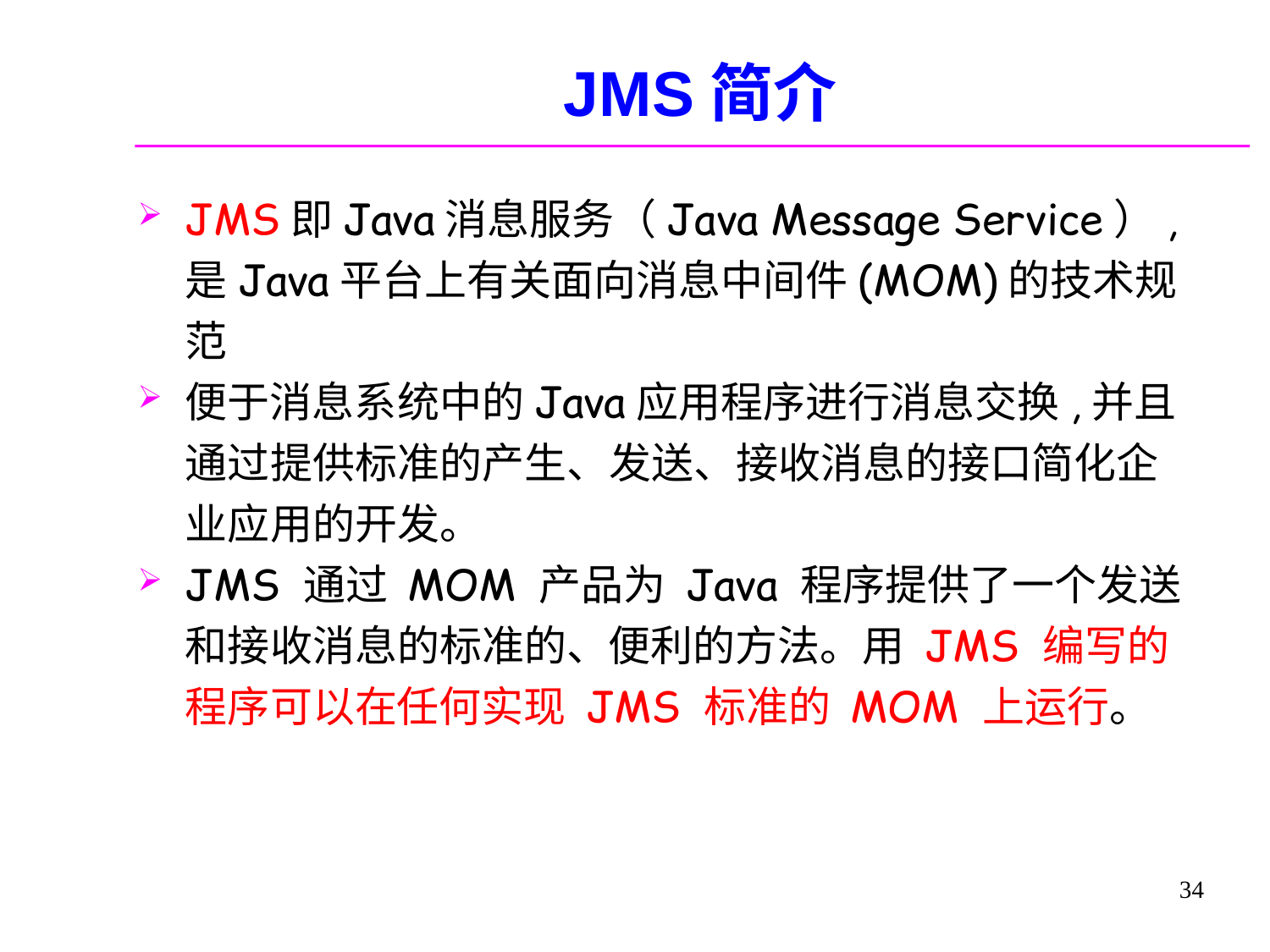

# JMS简介
JMS即Java消息服务（Java Message Service）, 是Java平台上有关面向消息中间件(MOM)的技术规范
便于消息系统中的Java应用程序进行消息交换,并且通过提供标准的产生、发送、接收消息的接口简化企业应用的开发。
JMS 通过 MOM 产品为 Java 程序提供了一个发送和接收消息的标准的、便利的方法。用 JMS 编写的程序可以在任何实现 JMS 标准的 MOM 上运行。

34